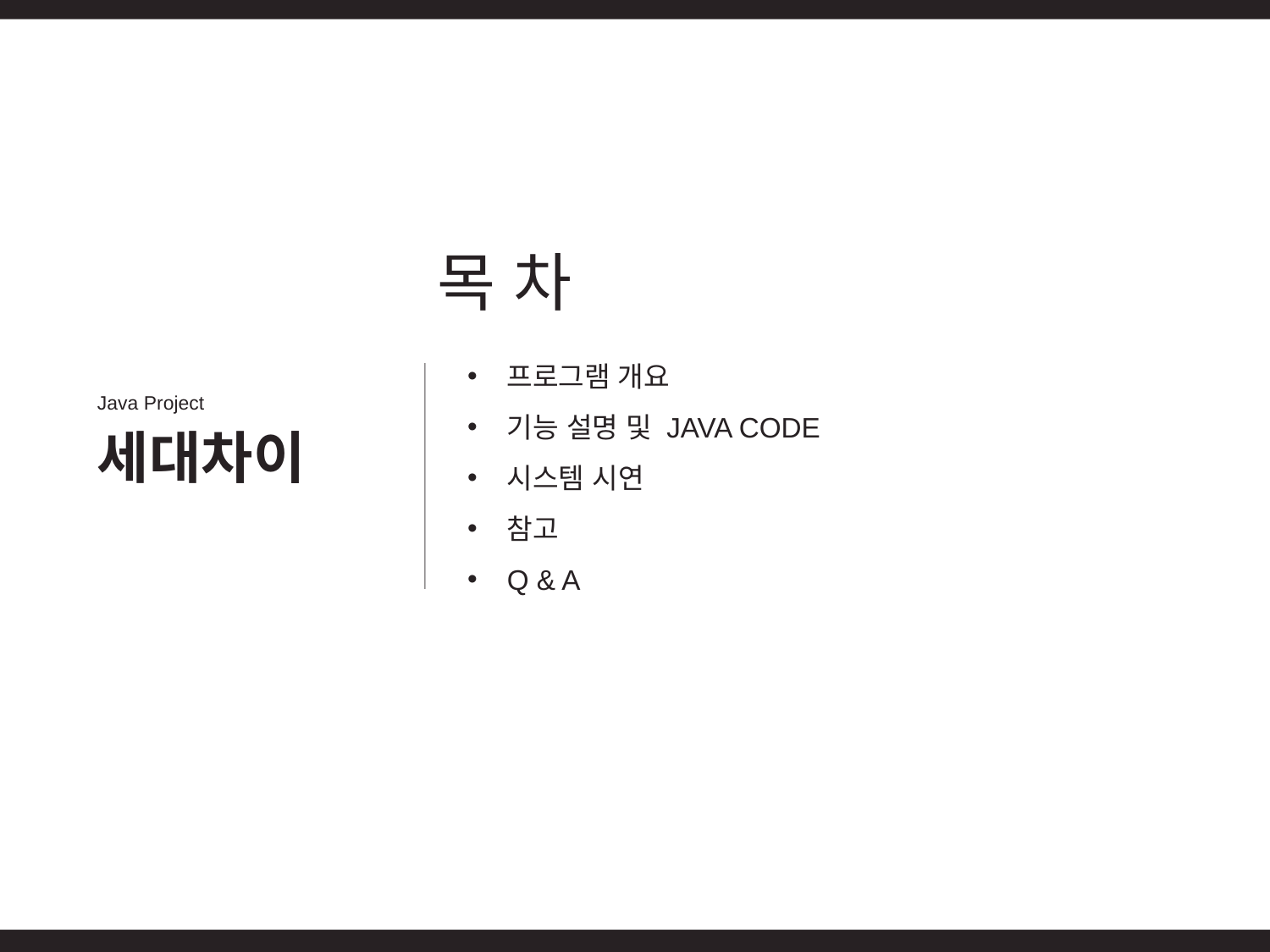

목 차
프로그램 개요
기능 설명 및 JAVA CODE
시스템 시연
참고
Q & A
Java Project
세대차이